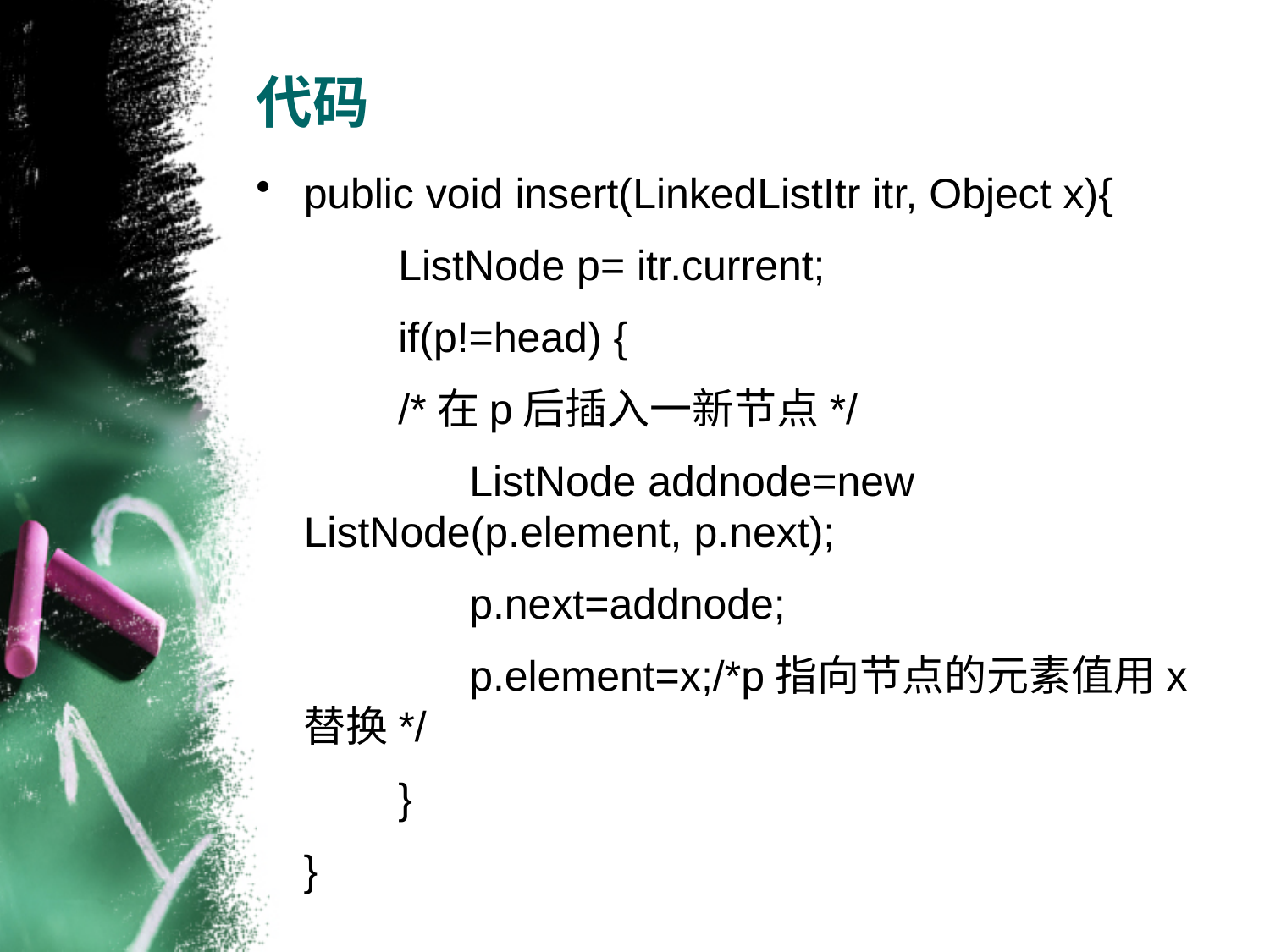

# 代码
public void insert(LinkedListItr itr, Object x){
            ListNode p= itr.current;
            if(p!=head) {
            /*在p后插入一新节点*/
                  ListNode addnode=new ListNode(p.element, p.next);
                  p.next=addnode;
                  p.element=x;/*p指向节点的元素值用x替换*/
            }
    }